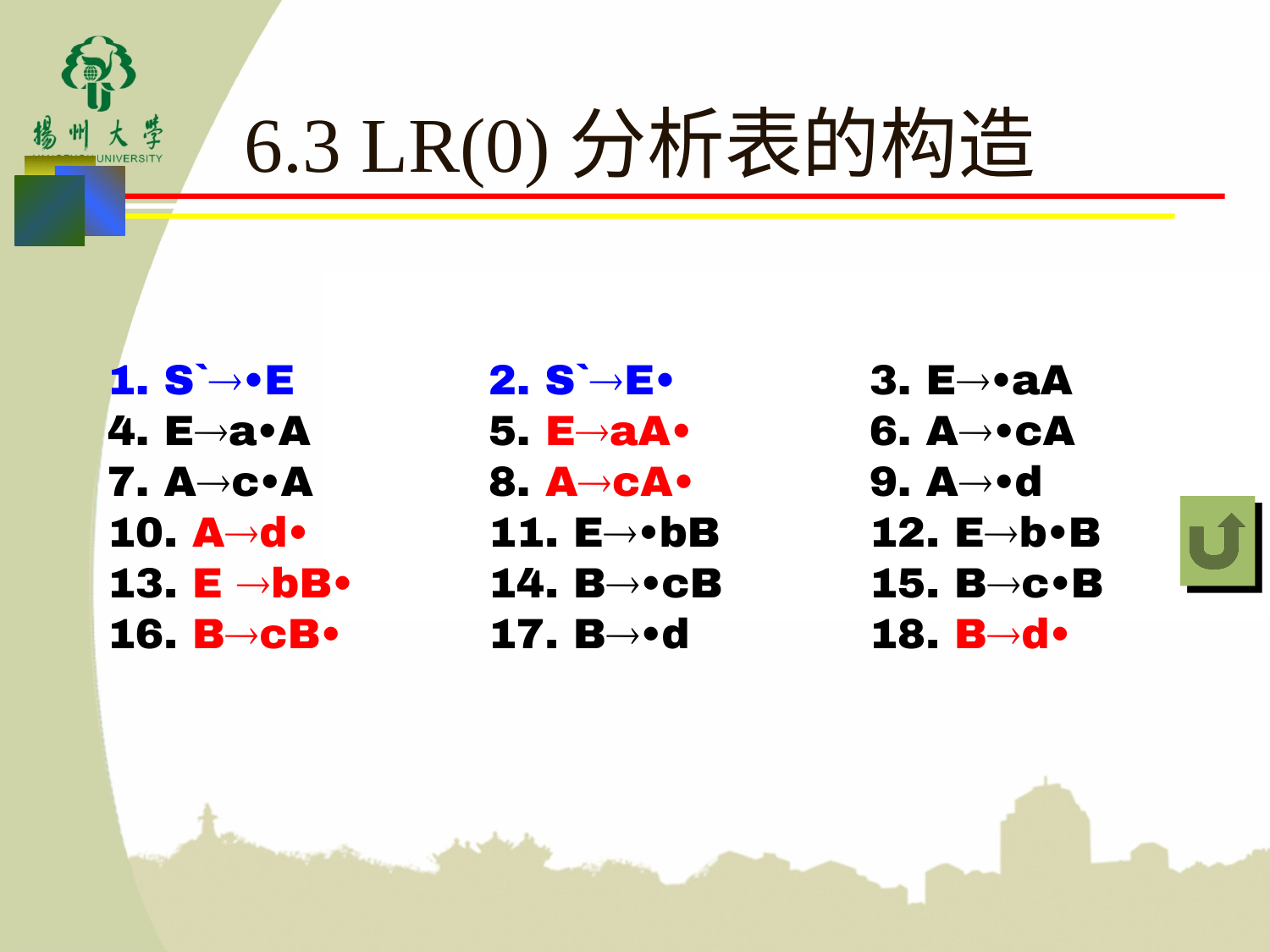

# 6.3 LR(0)分析表的构造
1. S`→•E		2. S`→E•		3. E→•aA
4. E→a•A		5. E→aA•		6. A→•cA
7. A→c•A		8. A→cA•		9. A→•d
10. A→d•		11. E→•bB       	12. E→b•B
13. E →bB•		14. B→•cB		15. B→c•B
16. B→cB•		17. B→•d		18. B→d•

41